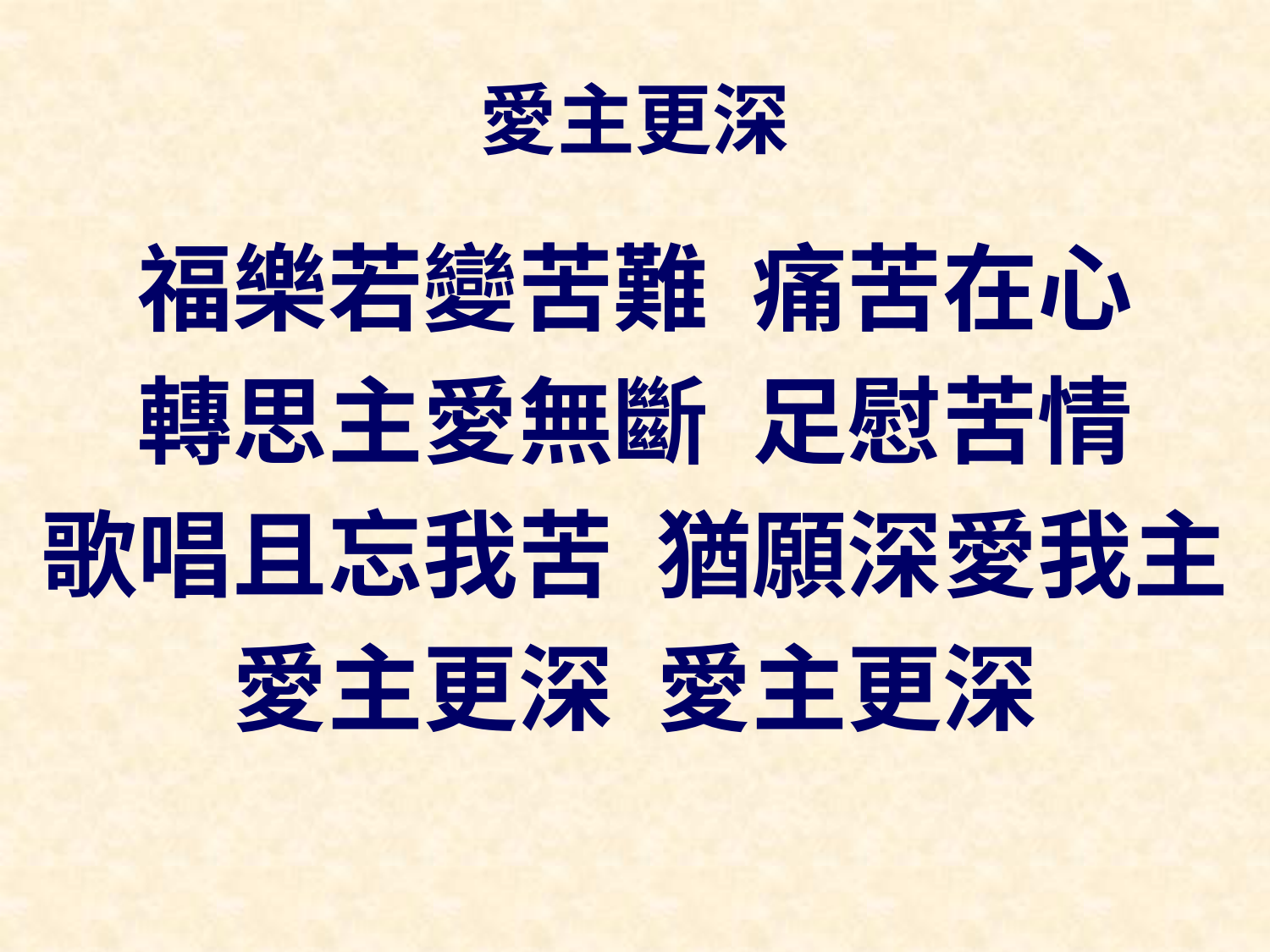

# 愛主更深
福樂若變苦難  痛苦在心
轉思主愛無斷  足慰苦情
歌唱且忘我苦  猶願深愛我主
愛主更深  愛主更深